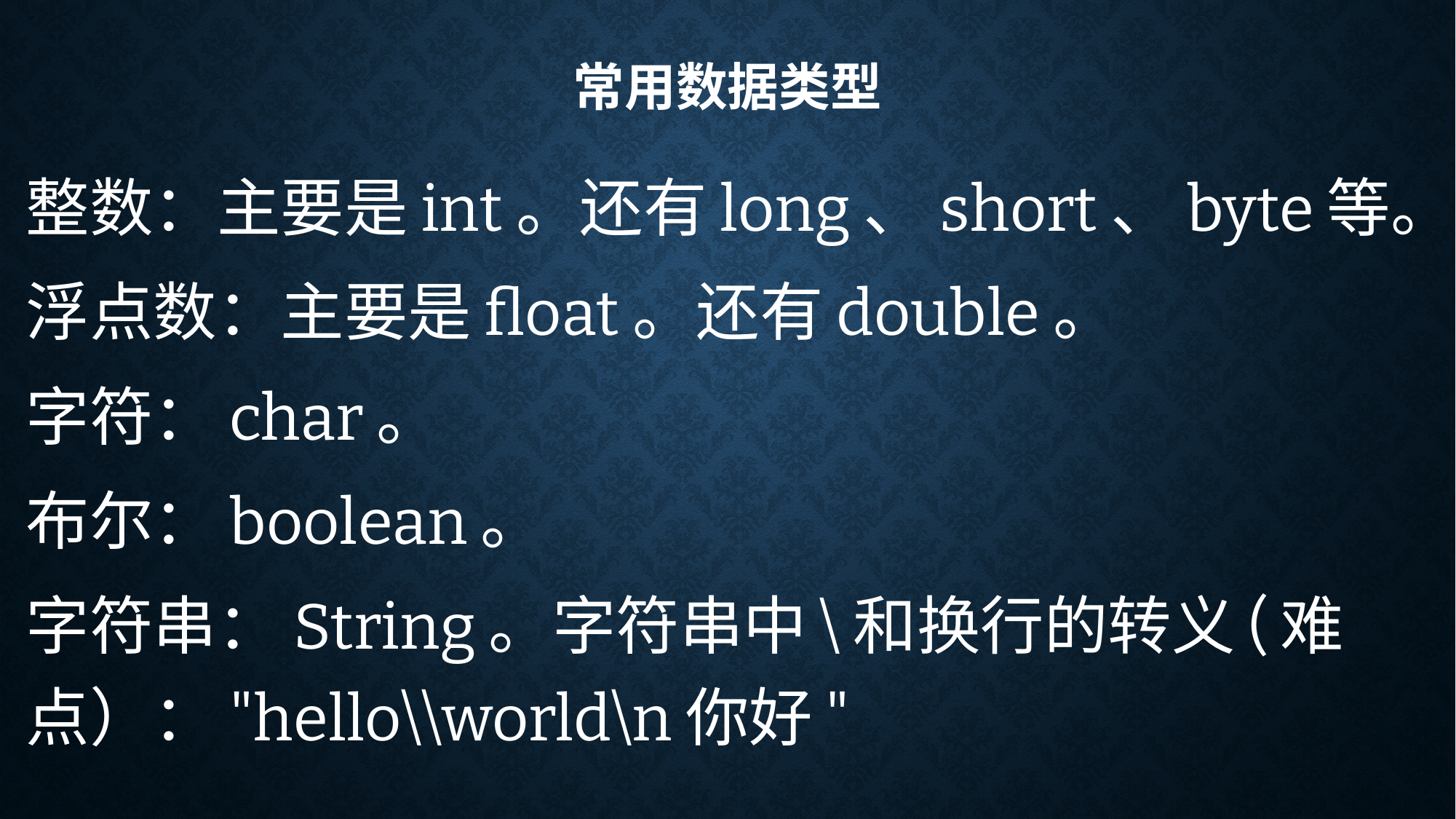

# 常用数据类型
整数：主要是int。还有long、short、byte等。
浮点数：主要是float。还有double。
字符：char。
布尔：boolean。
字符串：String。字符串中\和换行的转义(难点）："hello\\world\n你好"